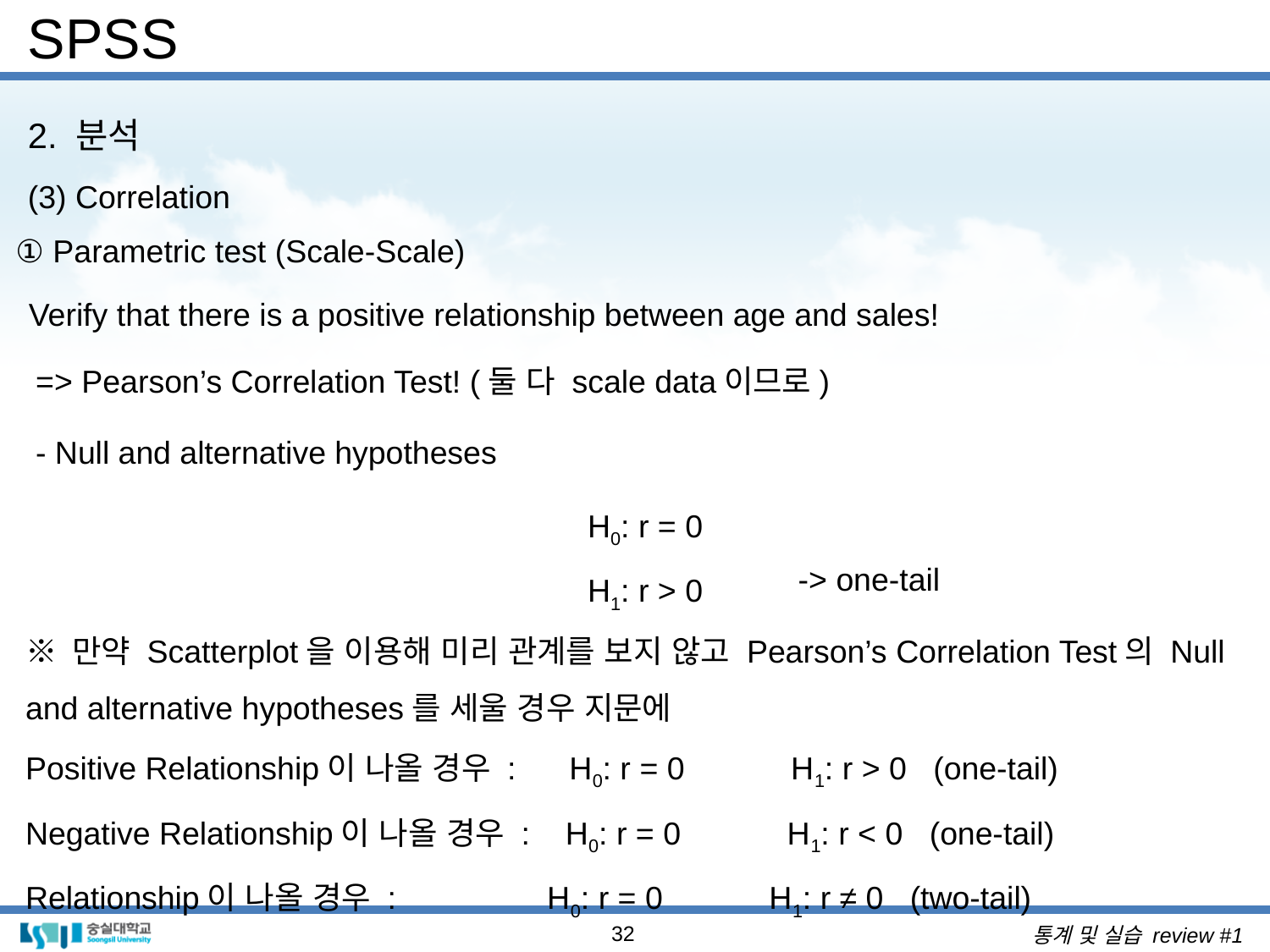

# SPSS
2. 분석
(3) Correlation
① Parametric test (Scale-Scale)
Verify that there is a positive relationship between age and sales!
=> Pearson’s Correlation Test! (둘 다 scale data이므로)
- Null and alternative hypotheses
H0: r = 0
H1: r > 0
-> one-tail
※ 만약 Scatterplot을 이용해 미리 관계를 보지 않고 Pearson’s Correlation Test의 Null and alternative hypotheses를 세울 경우 지문에
Positive Relationship이 나올 경우 :      H0: r = 0            H1: r > 0   (one-tail)
Negative Relationship이 나올 경우 :    H0: r = 0            H1: r < 0   (one-tail)
Relationship이 나올 경우 :                 H0: r = 0            H1: r ≠ 0   (two-tail)
32